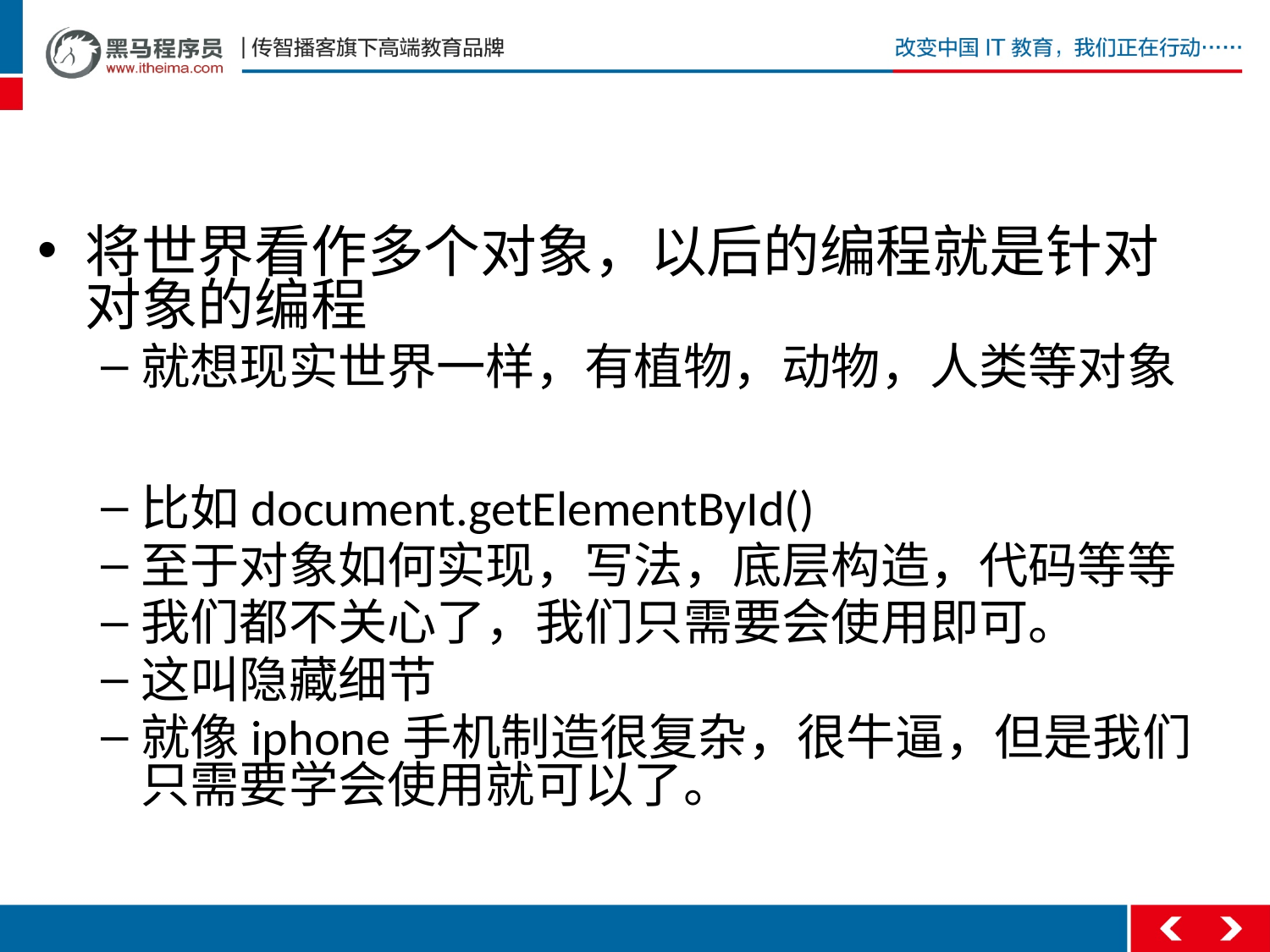

#
将世界看作多个对象，以后的编程就是针对对象的编程
就想现实世界一样，有植物，动物，人类等对象

比如document.getElementById()
至于对象如何实现，写法，底层构造，代码等等
我们都不关心了，我们只需要会使用即可。
这叫隐藏细节
就像iphone手机制造很复杂，很牛逼，但是我们只需要学会使用就可以了。